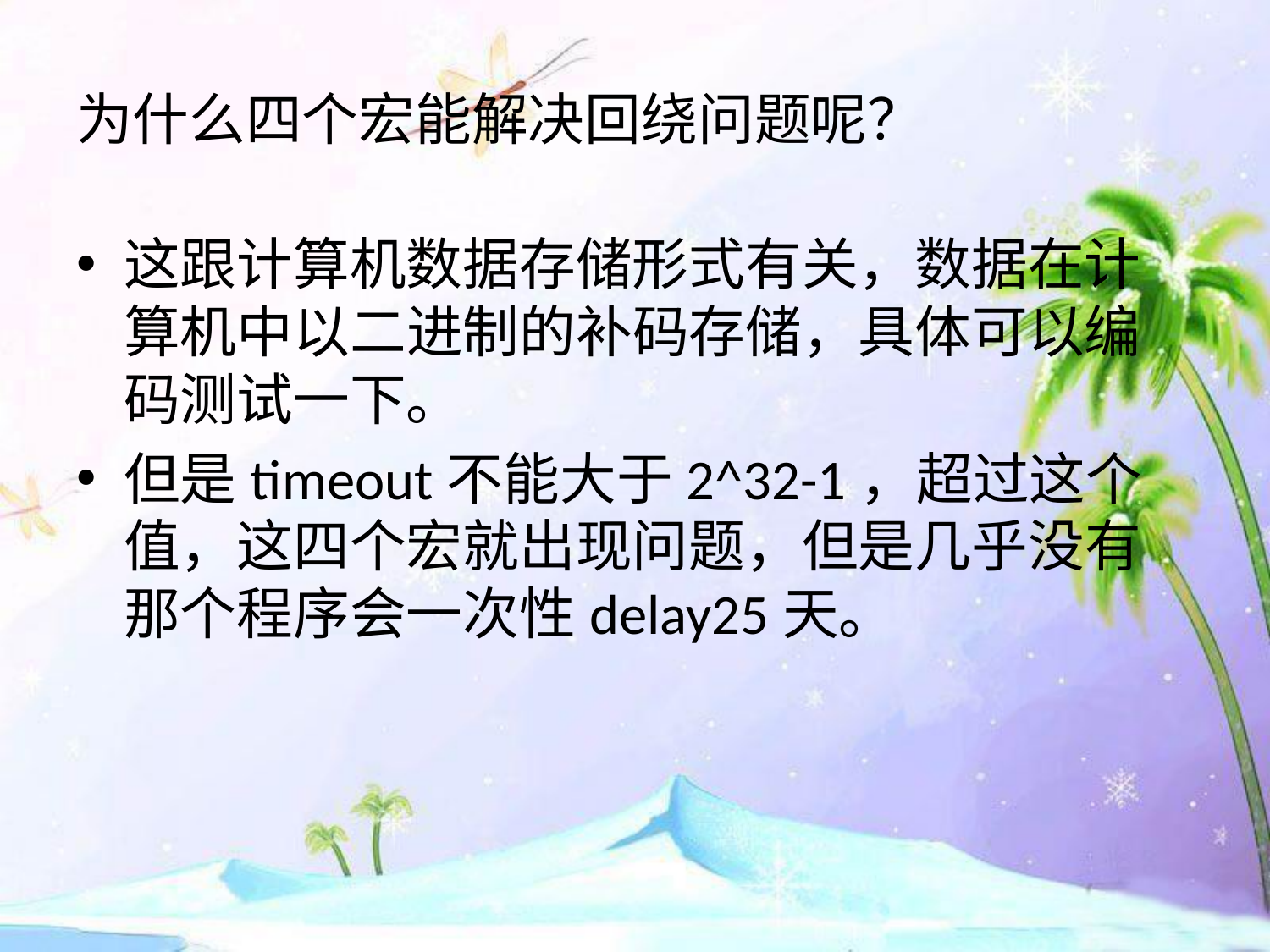

# 为什么四个宏能解决回绕问题呢？
这跟计算机数据存储形式有关，数据在计算机中以二进制的补码存储，具体可以编码测试一下。
但是timeout不能大于2^32-1，超过这个值，这四个宏就出现问题，但是几乎没有那个程序会一次性delay25天。